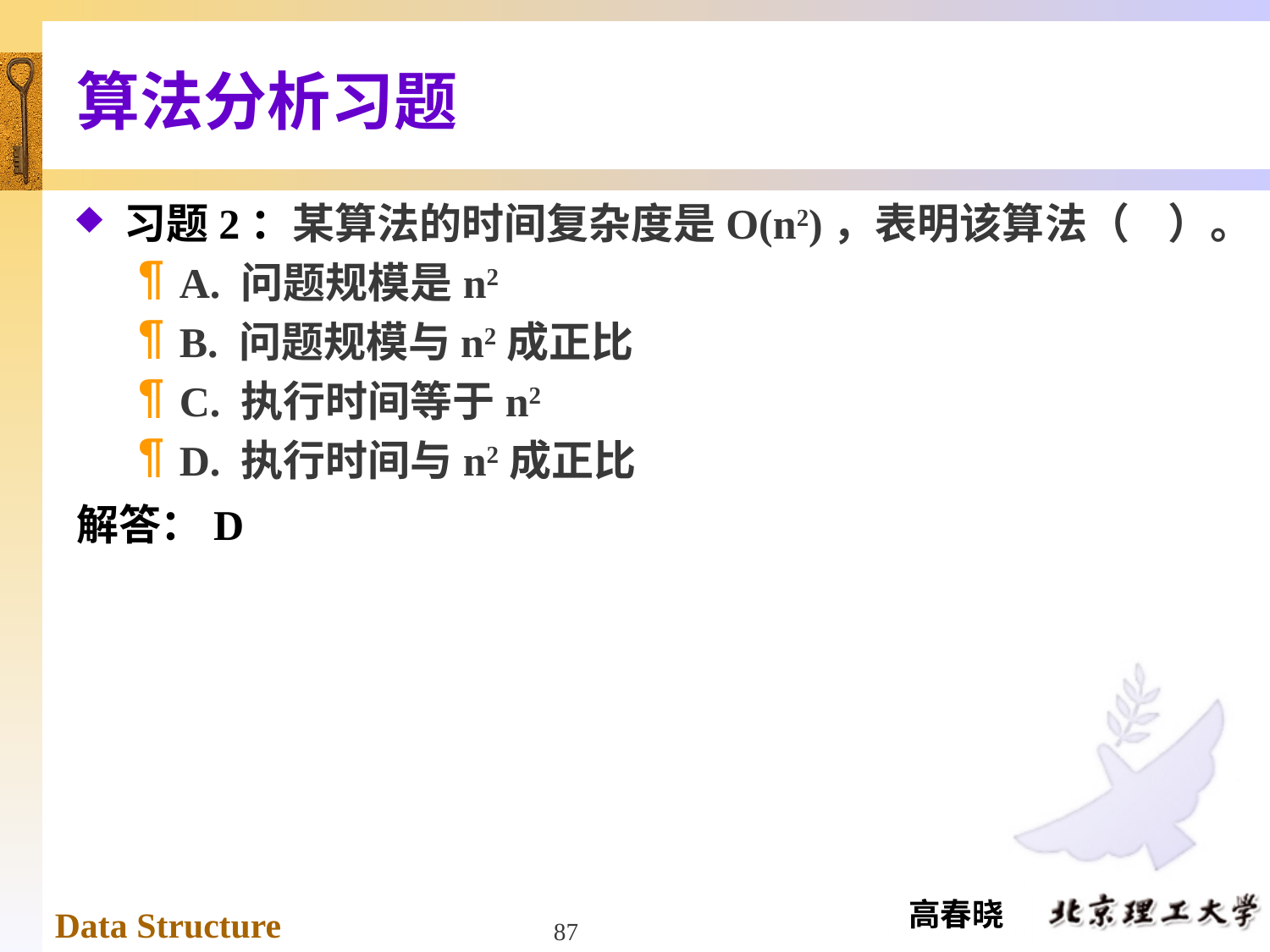

# 算法分析习题
习题2：某算法的时间复杂度是O(n2)，表明该算法（    ）。
A. 问题规模是n2
B. 问题规模与n2成正比
C. 执行时间等于n2
D. 执行时间与n2成正比
解答：D

87